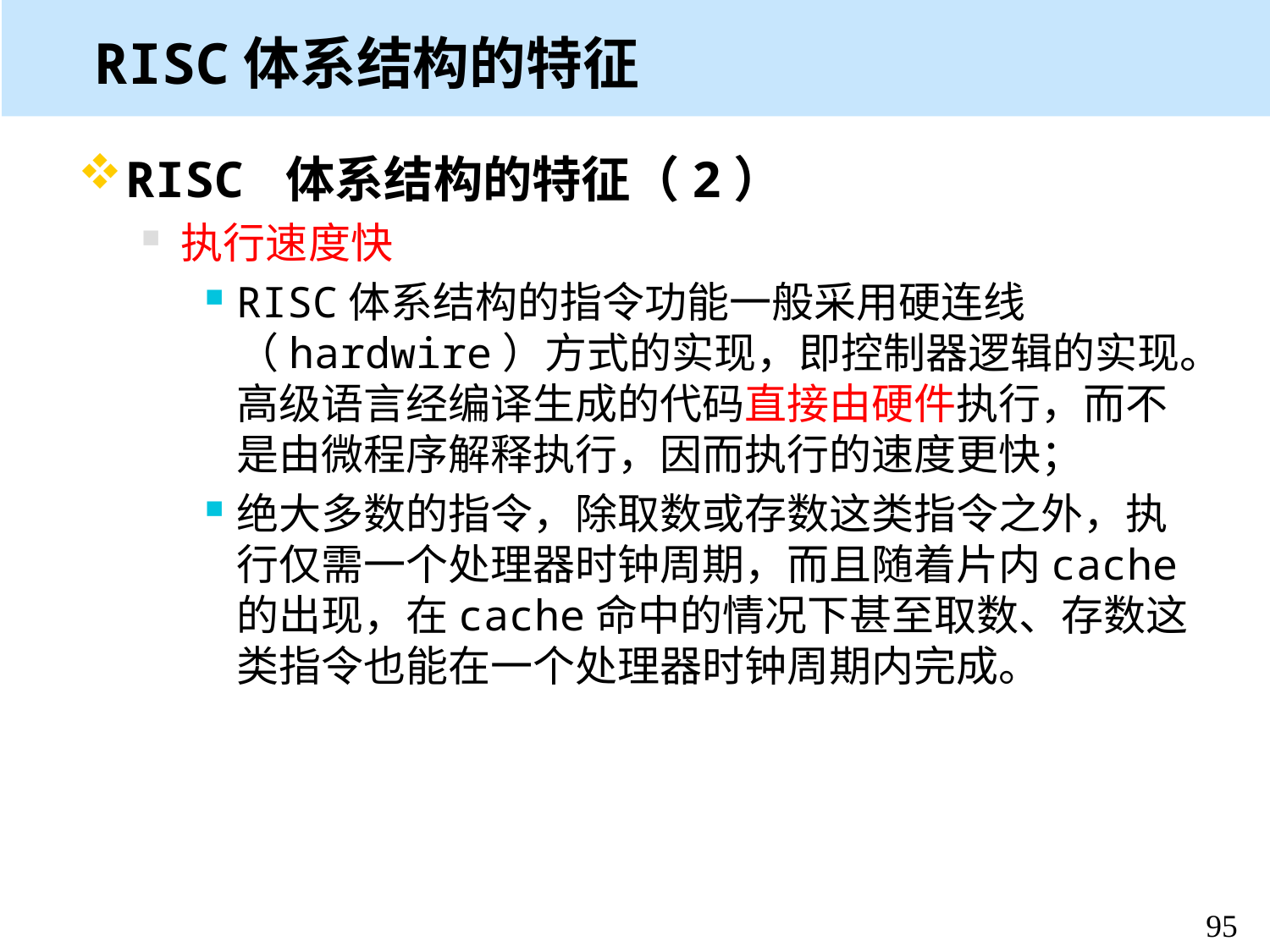

# RISC体系结构的特征
RISC 体系结构的特征（2）
执行速度快
RISC体系结构的指令功能一般采用硬连线（hardwire）方式的实现，即控制器逻辑的实现。高级语言经编译生成的代码直接由硬件执行，而不是由微程序解释执行，因而执行的速度更快；
绝大多数的指令，除取数或存数这类指令之外，执行仅需一个处理器时钟周期，而且随着片内cache的出现，在cache命中的情况下甚至取数、存数这类指令也能在一个处理器时钟周期内完成。